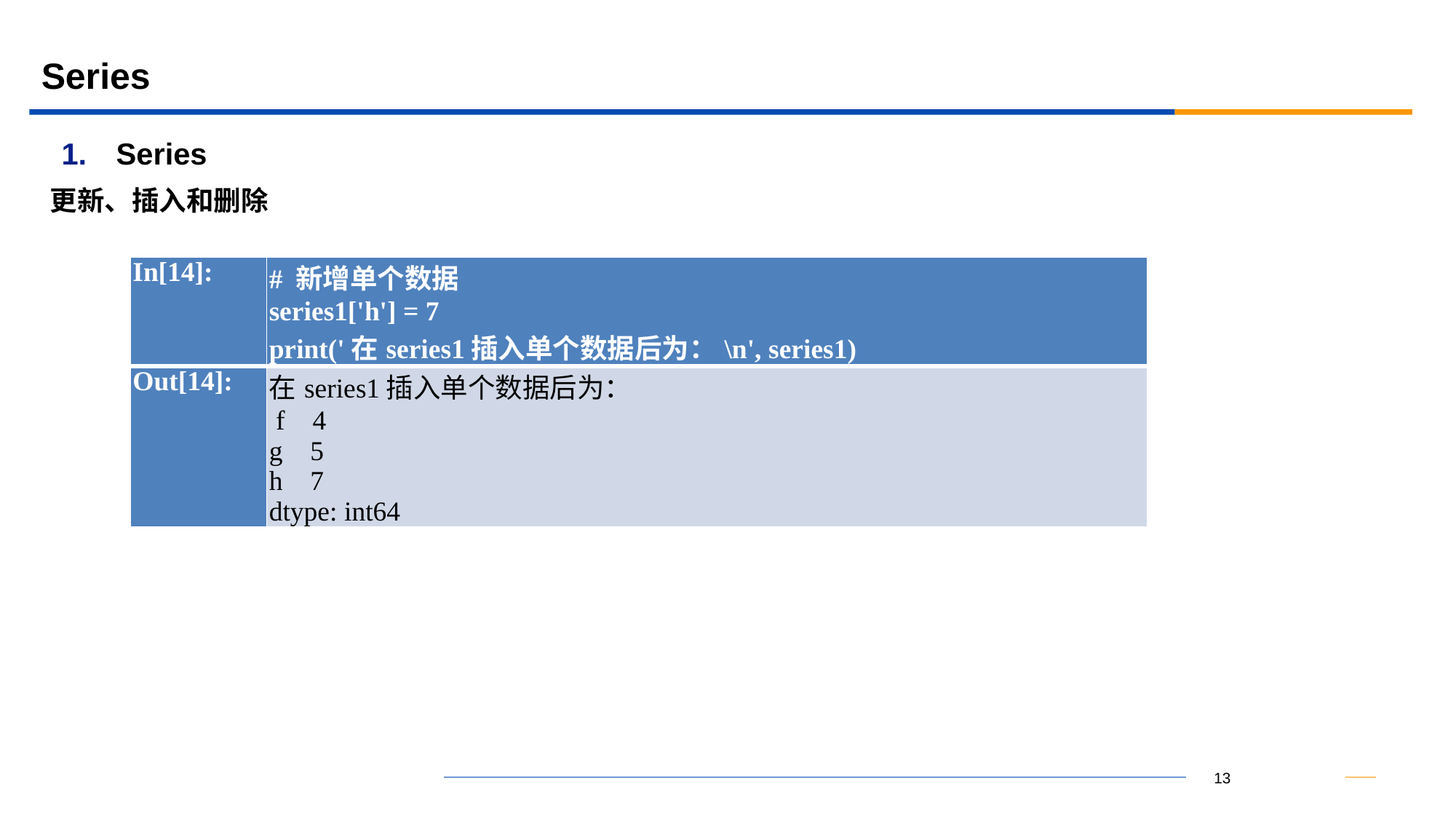

# Series
Series
更新、插入和删除
| In[14]: | # 新增单个数据 series1['h'] = 7 print('在series1插入单个数据后为：\n', series1) |
| --- | --- |
| Out[14]: | 在series1插入单个数据后为： f 4 g 5 h 7 dtype: int64 |